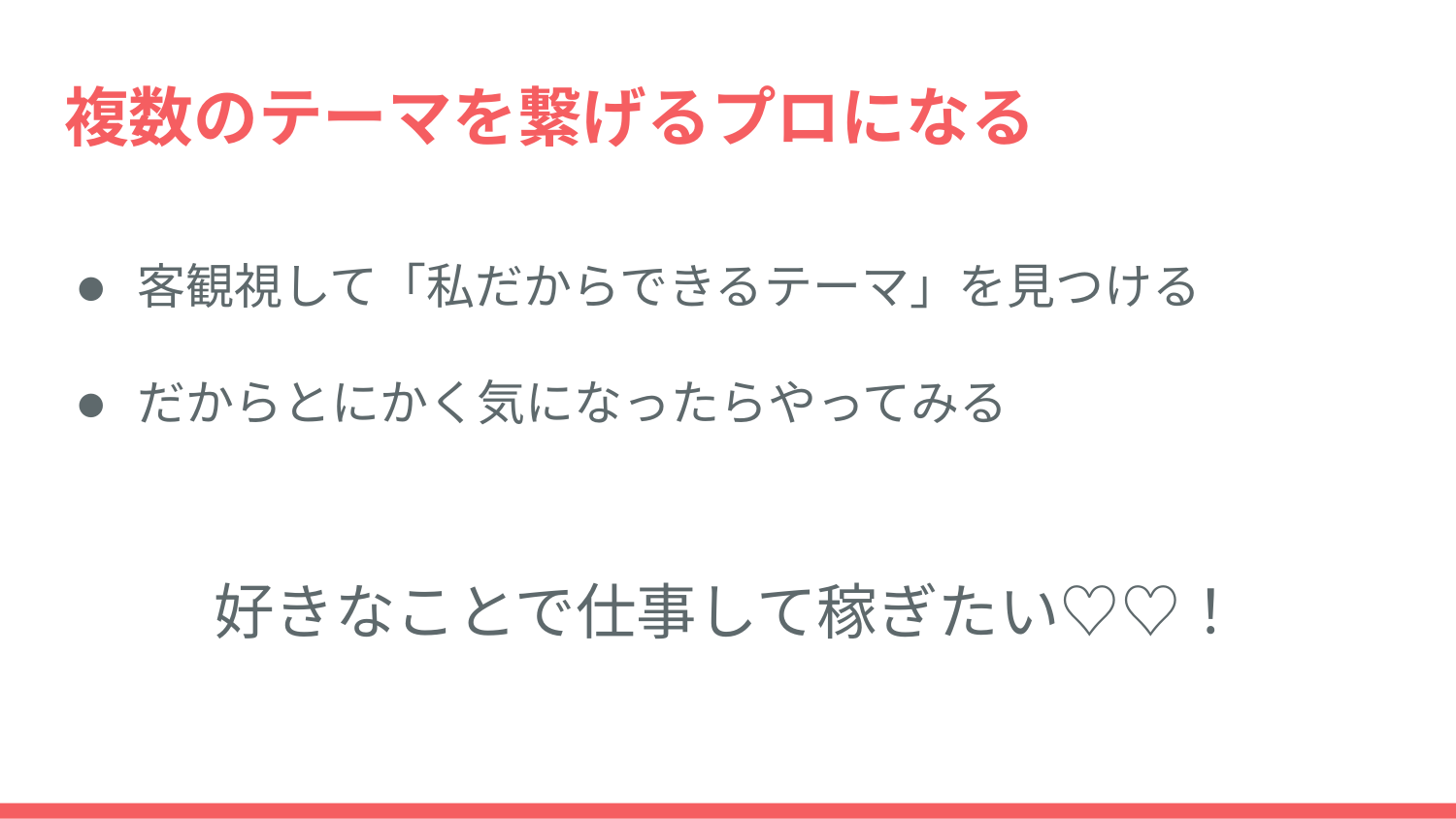

# 複数のテーマを繋げるプロになる
客観視して「私だからできるテーマ」を見つける
だからとにかく気になったらやってみる

好きなことで仕事して稼ぎたい♡♡！